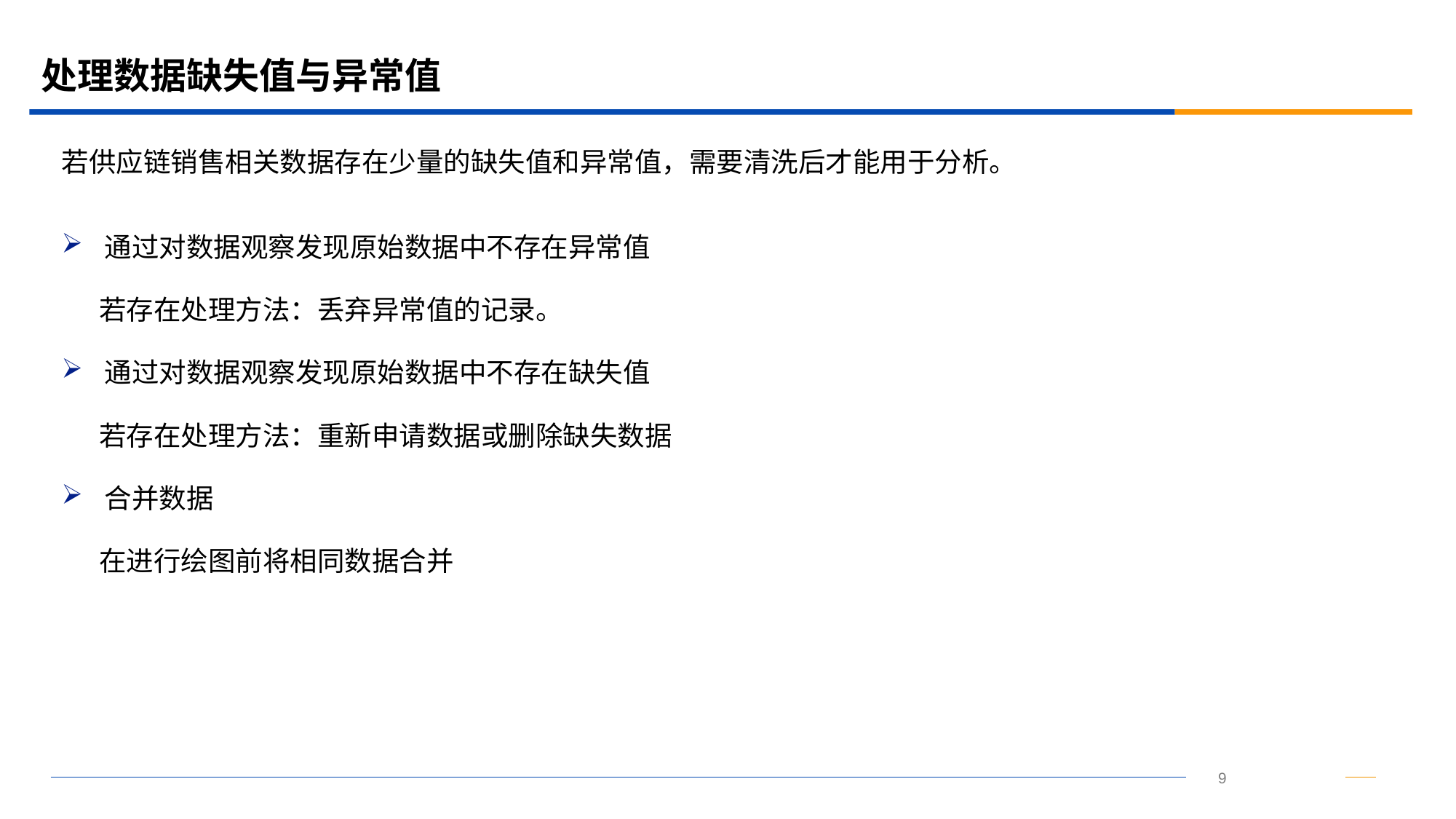

# 处理数据缺失值与异常值
若供应链销售相关数据存在少量的缺失值和异常值，需要清洗后才能用于分析。
通过对数据观察发现原始数据中不存在异常值
     若存在处理方法：丢弃异常值的记录。
通过对数据观察发现原始数据中不存在缺失值
     若存在处理方法：重新申请数据或删除缺失数据
合并数据
     在进行绘图前将相同数据合并